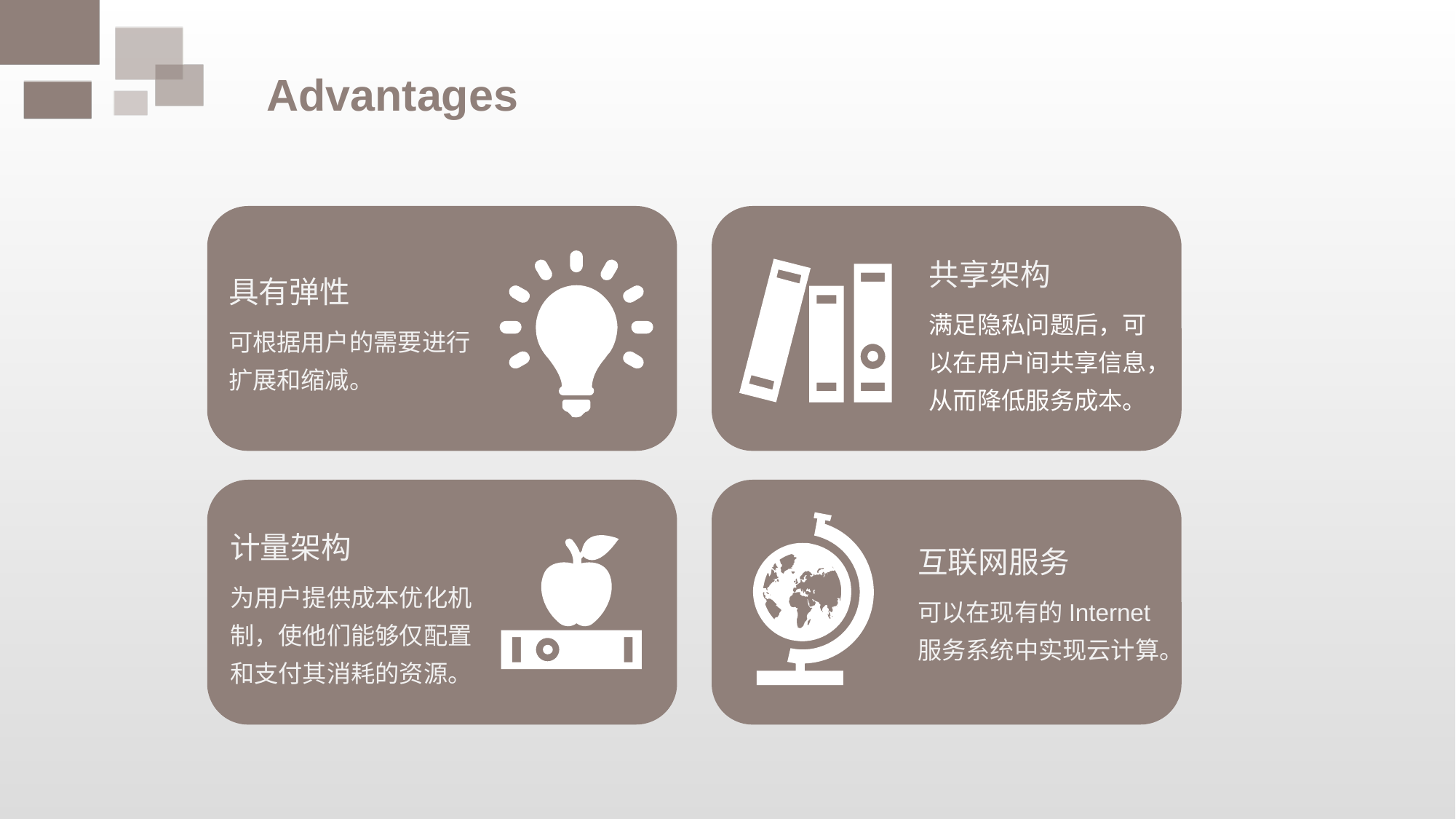

Advantages

共享架构
满足隐私问题后，可以在用户间共享信息，从而降低服务成本。

具有弹性
可根据用户的需要进行扩展和缩减。

计量架构
为用户提供成本优化机制，使他们能够仅配置和支付其消耗的资源。
互联网服务
可以在现有的Internet服务系统中实现云计算。